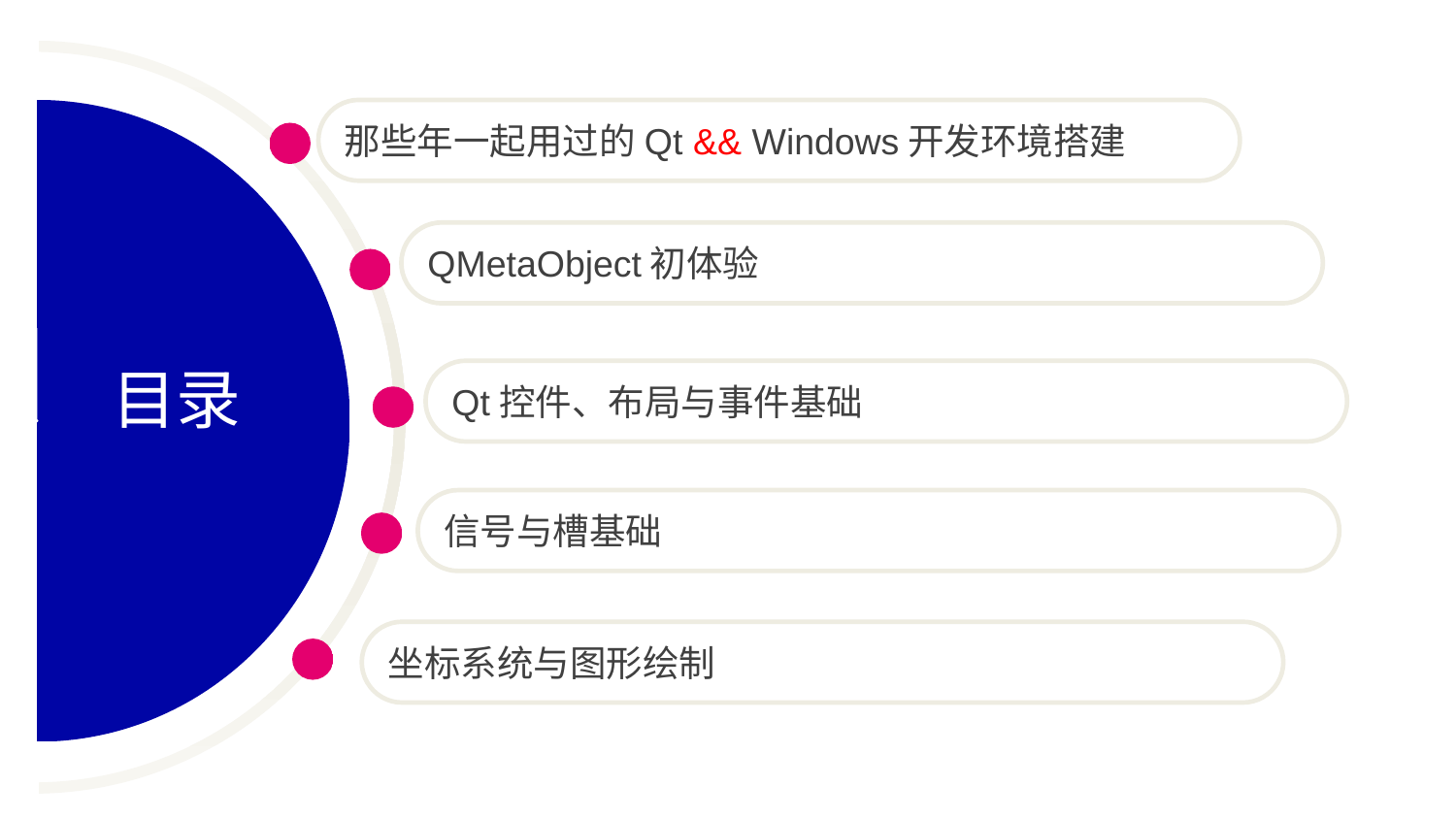

那些年一起用过的Qt && Windows开发环境搭建

QMetaObject初体验

目录
Qt控件、布局与事件基础

信号与槽基础

坐标系统与图形绘制